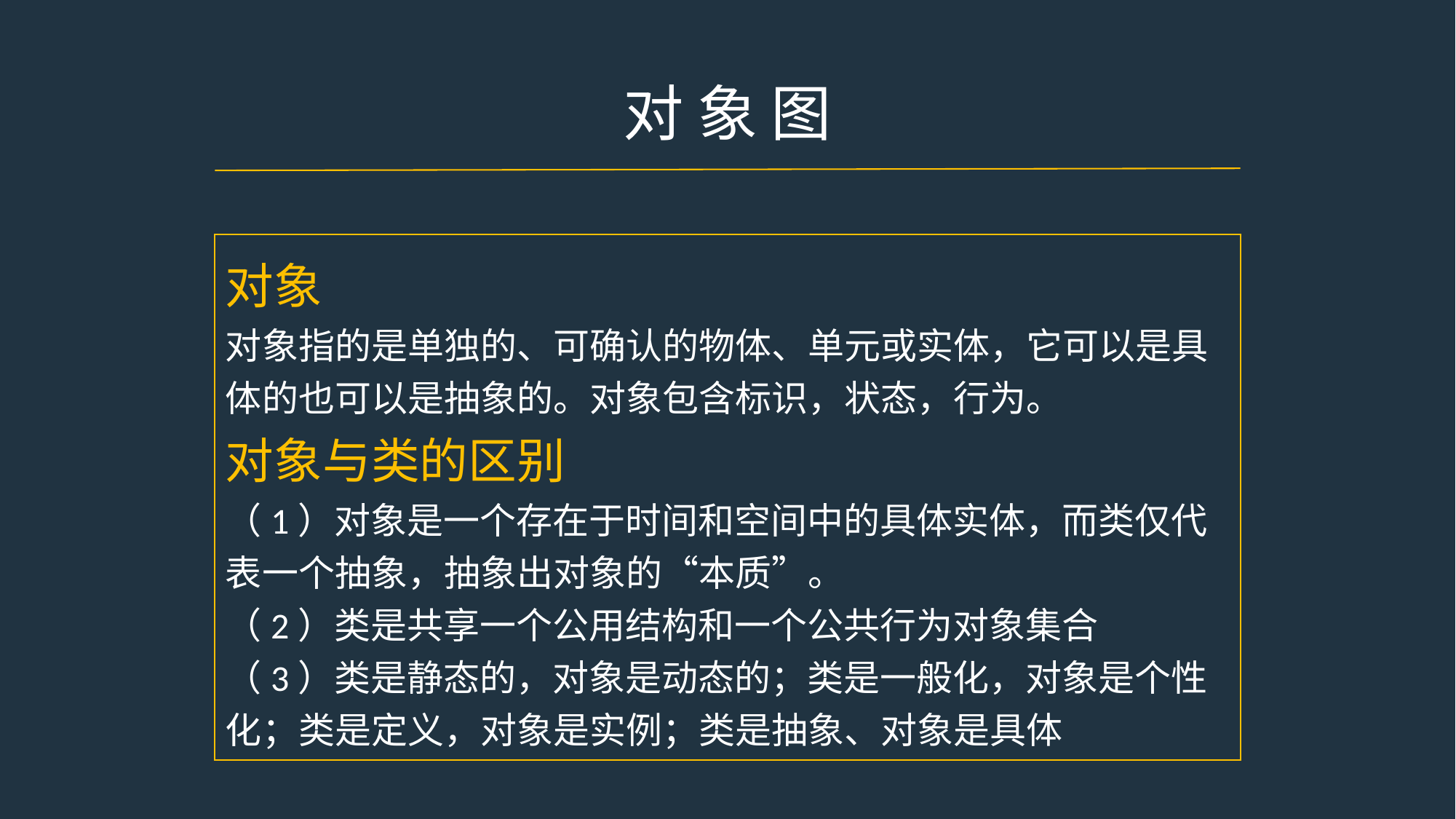

对 象 图
对象
对象指的是单独的、可确认的物体、单元或实体，它可以是具体的也可以是抽象的。对象包含标识，状态，行为。
对象与类的区别
（1）对象是一个存在于时间和空间中的具体实体，而类仅代表一个抽象，抽象出对象的“本质”。
（2）类是共享一个公用结构和一个公共行为对象集合
（3）类是静态的，对象是动态的；类是一般化，对象是个性化；类是定义，对象是实例；类是抽象、对象是具体